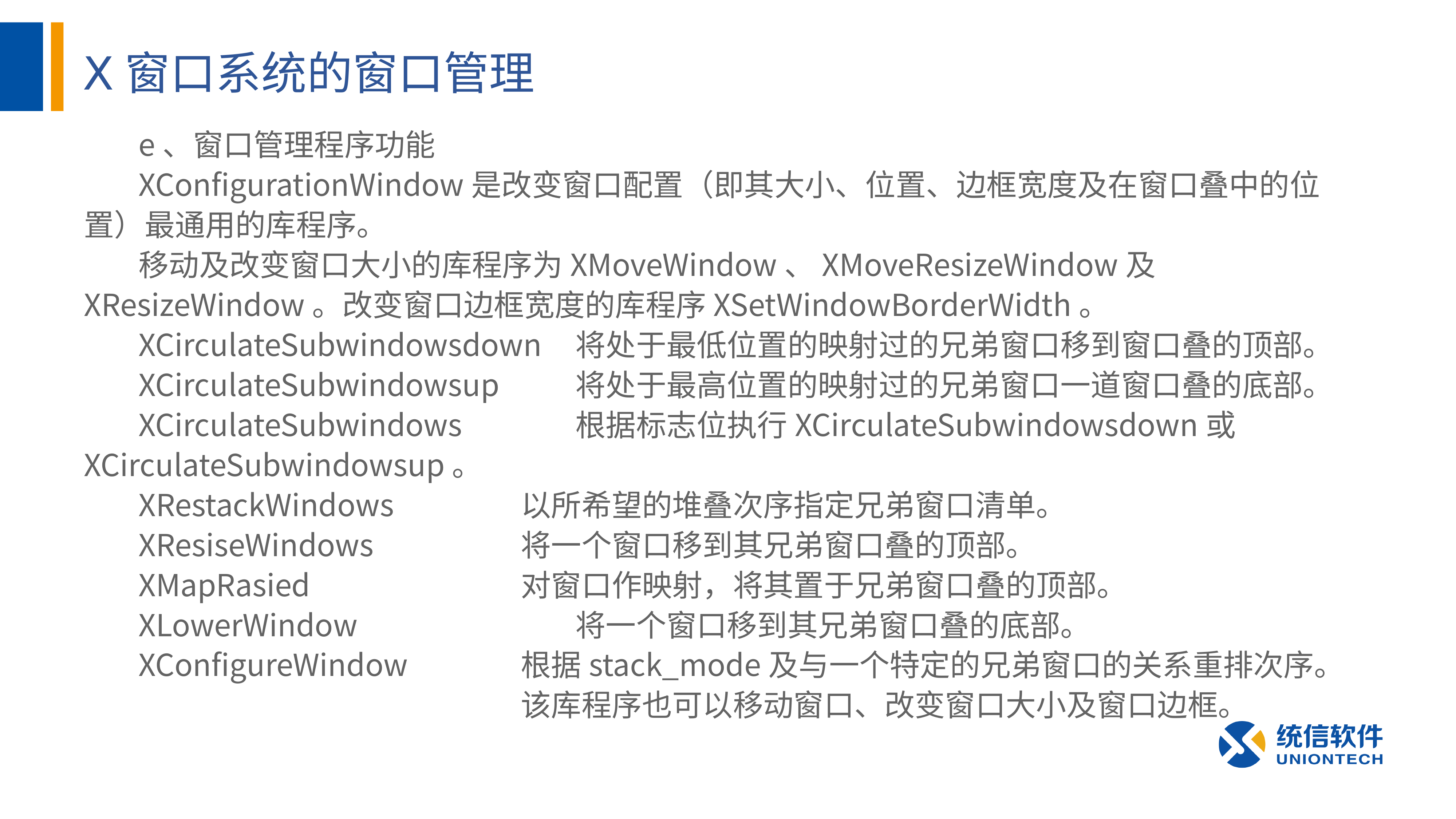

# X窗口系统的窗口管理
	e、窗口管理程序功能
	XConfigurationWindow是改变窗口配置（即其大小、位置、边框宽度及在窗口叠中的位置）最通用的库程序。
	移动及改变窗口大小的库程序为XMoveWindow、XMoveResizeWindow及XResizeWindow。改变窗口边框宽度的库程序XSetWindowBorderWidth。
	XCirculateSubwindowsdown	将处于最低位置的映射过的兄弟窗口移到窗口叠的顶部。
	XCirculateSubwindowsup		将处于最高位置的映射过的兄弟窗口一道窗口叠的底部。
	XCirculateSubwindows			根据标志位执行XCirculateSubwindowsdown或XCirculateSubwindowsup。
	XRestackWindows			以所希望的堆叠次序指定兄弟窗口清单。
	XResiseWindows			将一个窗口移到其兄弟窗口叠的顶部。
	XMapRasied				对窗口作映射，将其置于兄弟窗口叠的顶部。
	XLowerWindow				将一个窗口移到其兄弟窗口叠的底部。
	XConfigureWindow			根据stack_mode及与一个特定的兄弟窗口的关系重排次序。
								该库程序也可以移动窗口、改变窗口大小及窗口边框。